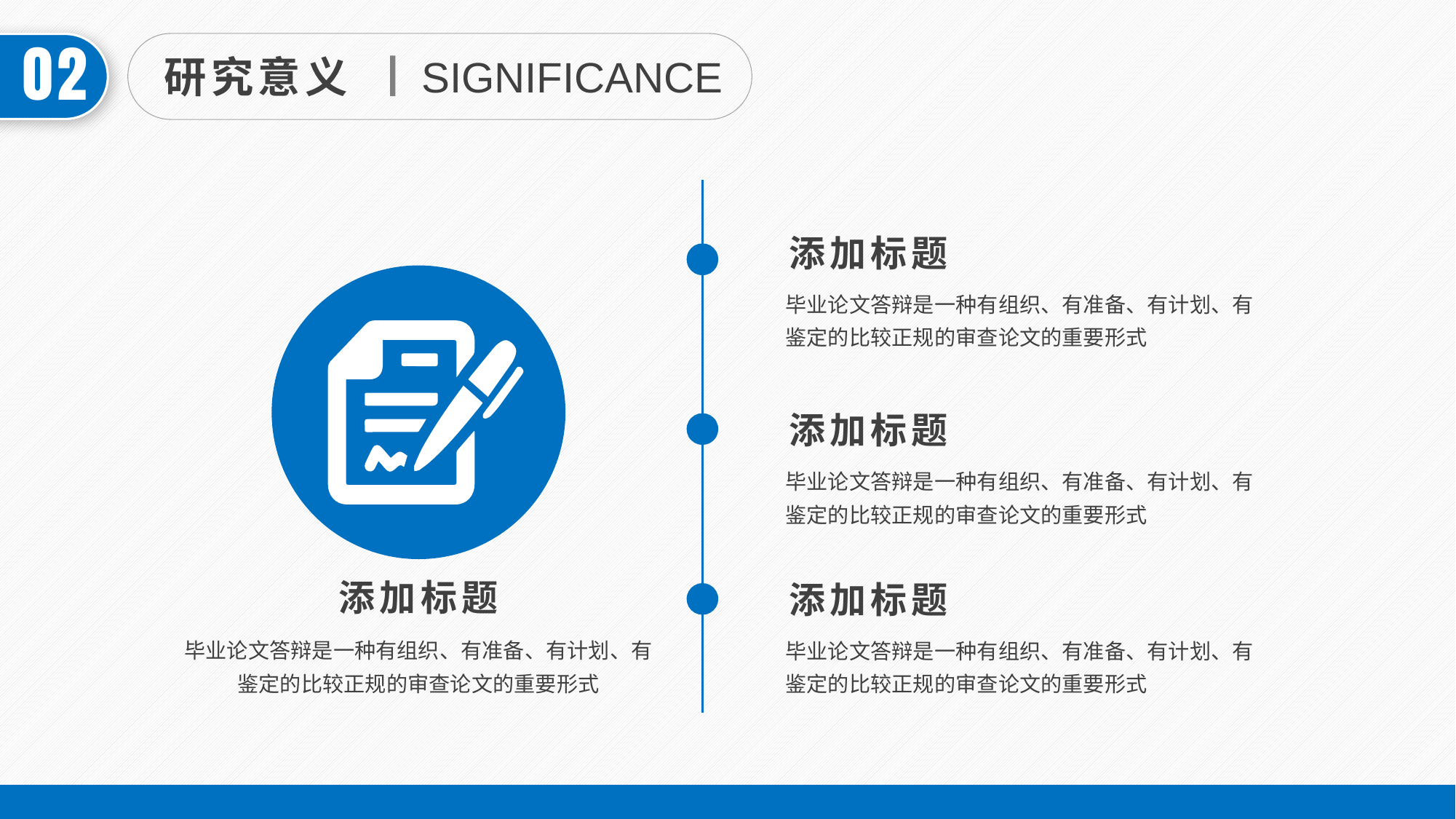

02
研究意义
SIGNIFICANCE

添加标题

毕业论文答辩是一种有组织、有准备、有计划、有鉴定的比较正规的审查论文的重要形式
添加标题

毕业论文答辩是一种有组织、有准备、有计划、有鉴定的比较正规的审查论文的重要形式
添加标题
添加标题

毕业论文答辩是一种有组织、有准备、有计划、有鉴定的比较正规的审查论文的重要形式
毕业论文答辩是一种有组织、有准备、有计划、有鉴定的比较正规的审查论文的重要形式